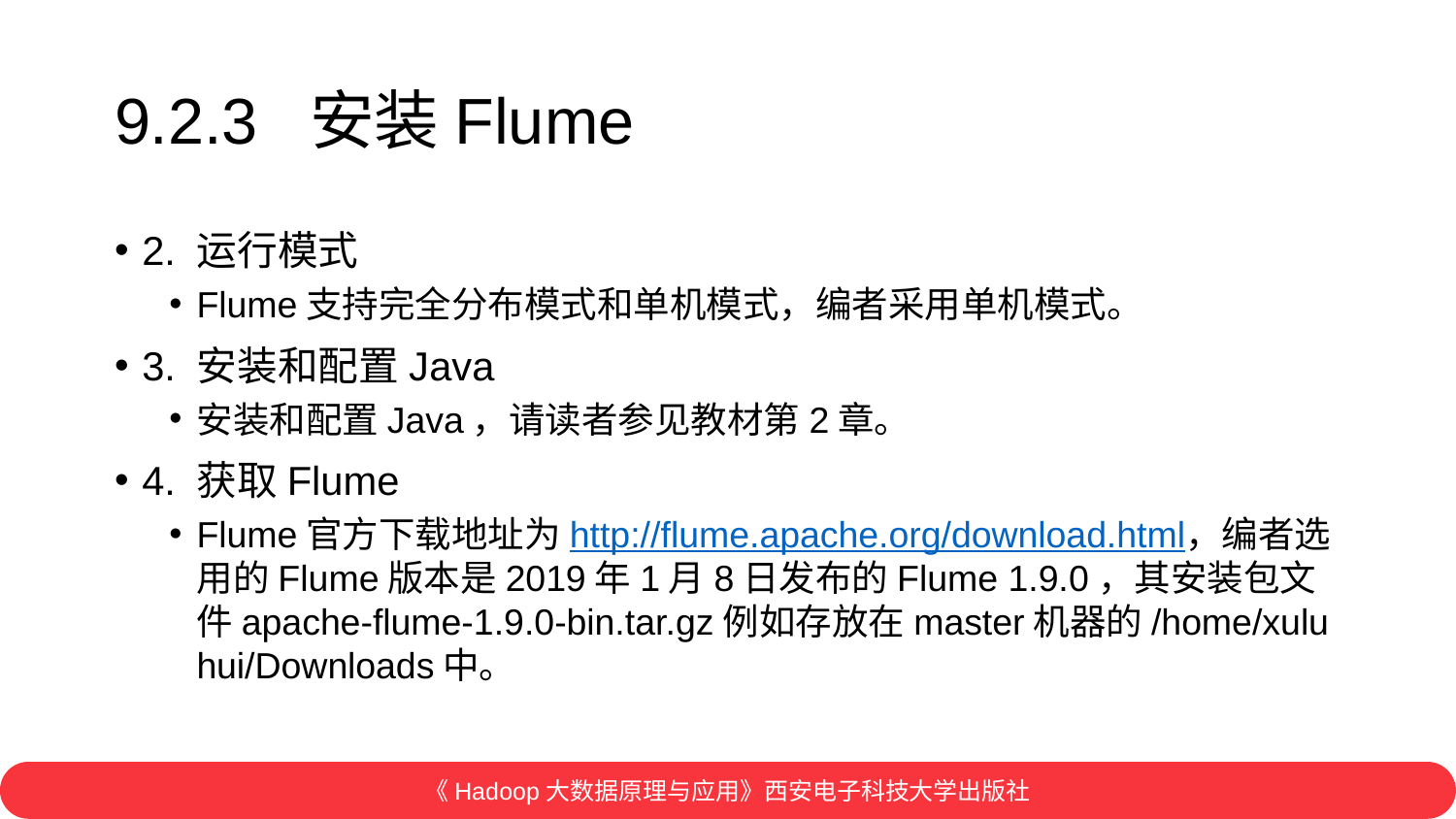

# 9.2.3  安装Flume
2. 运行模式
Flume支持完全分布模式和单机模式，编者采用单机模式。
3. 安装和配置Java
安装和配置Java，请读者参见教材第2章。
4. 获取Flume
Flume官方下载地址为http://flume.apache.org/download.html，编者选用的Flume版本是2019年1月8日发布的Flume 1.9.0，其安装包文件apache-flume-1.9.0-bin.tar.gz例如存放在master机器的/home/xuluhui/Downloads中。